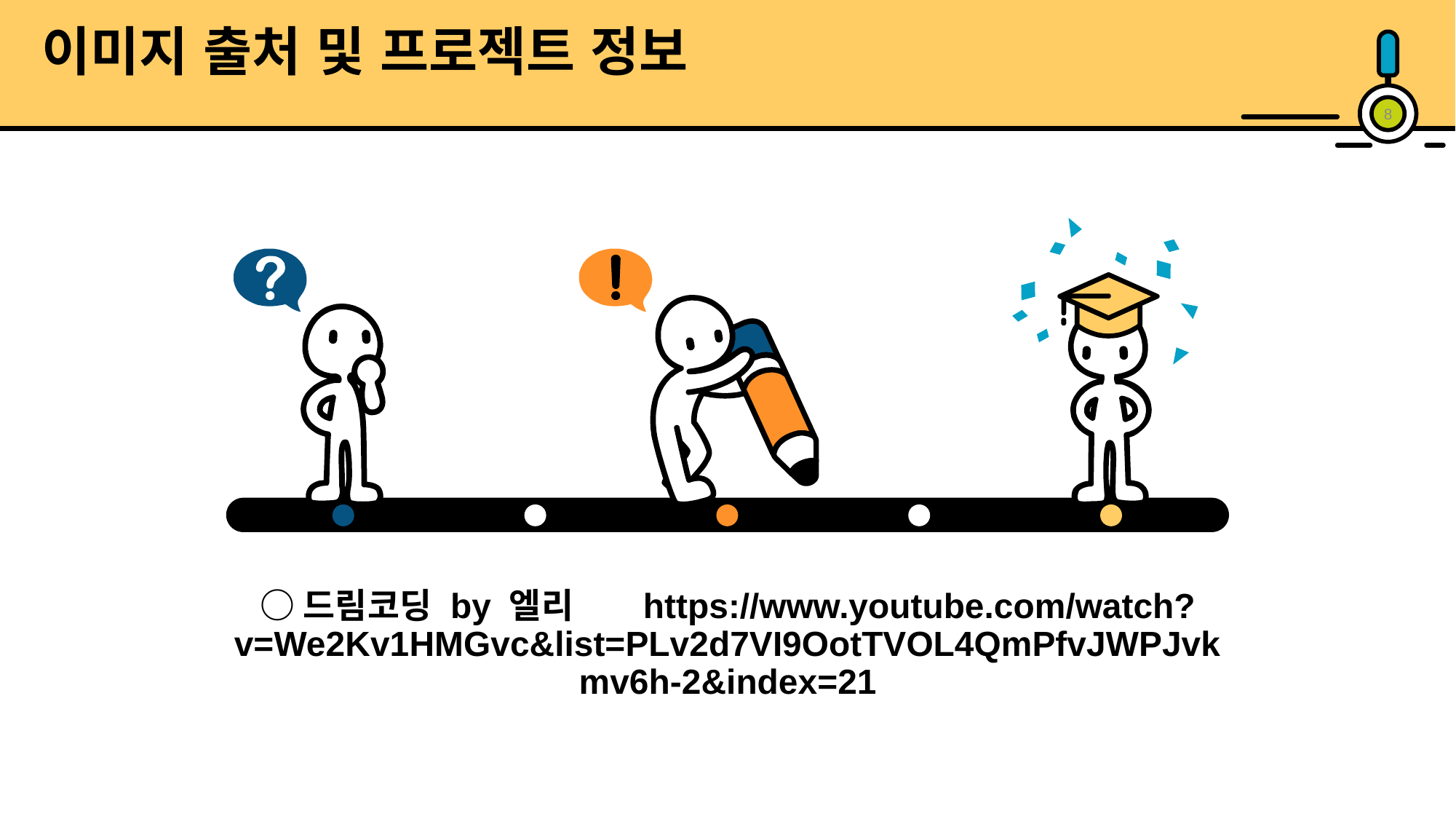

이미지 출처 및 프로젝트 정보

8

○드림코딩 by 엘리      https://www.youtube.com/watch?v=We2Kv1HMGvc&list=PLv2d7VI9OotTVOL4QmPfvJWPJvkmv6h-2&index=21